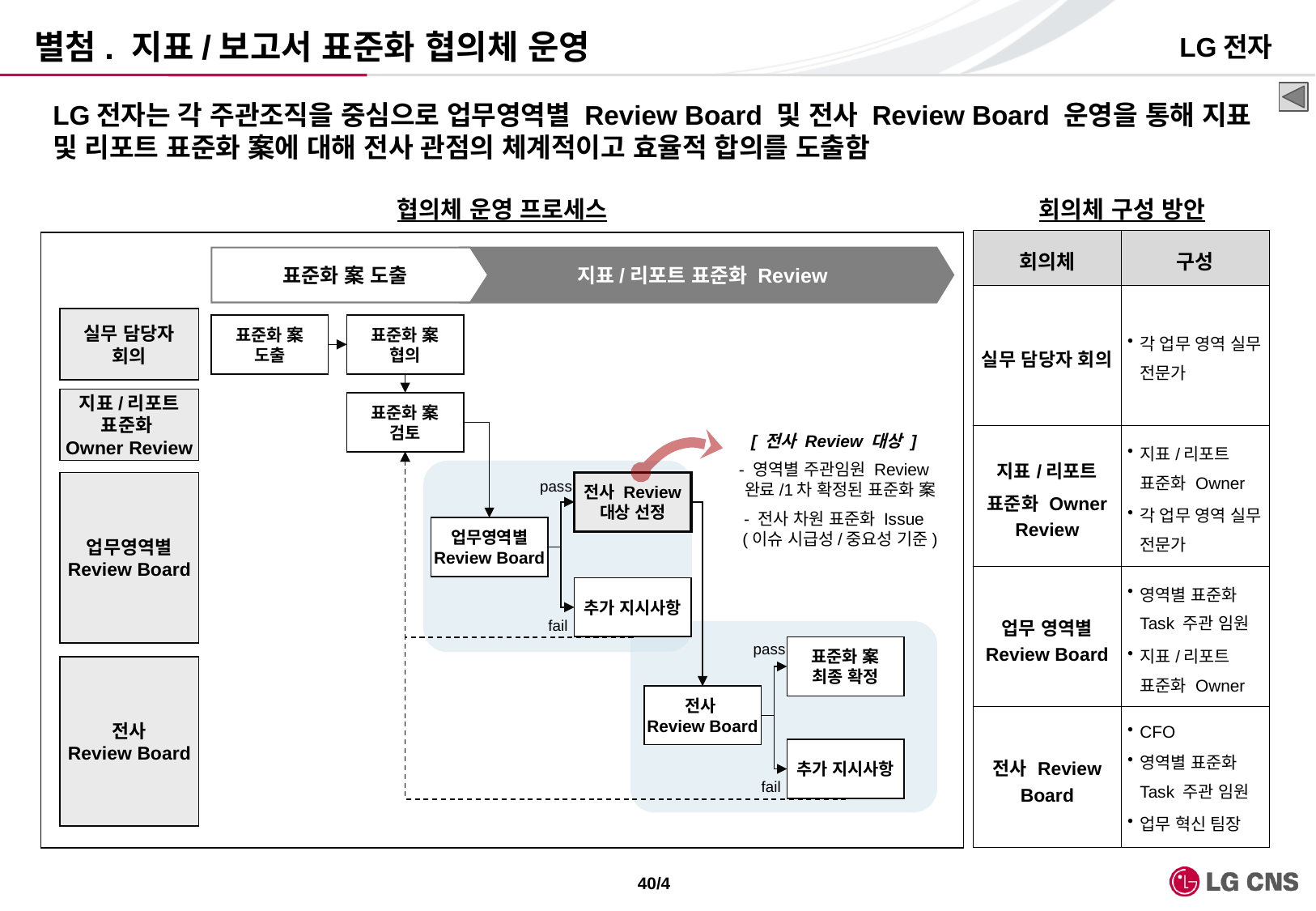

# 별첨. 지표/보고서 표준화 협의체 운영
LG전자

LG전자는 각 주관조직을 중심으로 업무영역별 Review Board 및 전사 Review Board 운영을 통해 지표 및 리포트 표준화 案에 대해 전사 관점의 체계적이고 효율적 합의를 도출함
협의체 운영 프로세스
회의체 구성 방안
| 회의체 | 구성 |
| --- | --- |
| 실무 담당자 회의 | 각 업무 영역 실무 전문가 |
| 지표/리포트 표준화 Owner Review | 지표/리포트 표준화 Owner 각 업무 영역 실무 전문가 |
| 업무 영역별 Review Board | 영역별 표준화 Task 주관 임원 지표/리포트 표준화 Owner |
| 전사 Review Board | CFO 영역별 표준화 Task 주관 임원 업무 혁신 팀장 |

표준화 案 도출
지표/리포트 표준화 Review
실무 담당자
회의
표준화 案
도출
표준화 案
협의
지표/리포트
표준화
Owner Review
표준화 案
검토
[ 전사 Review 대상 ]
- 영역별 주관임원 Review 완료/1차 확정된 표준화 案
- 전사 차원 표준화 Issue
(이슈 시급성/중요성 기준)

pass
업무영역별
Review Board
전사 Review
대상 선정
업무영역별
Review Board
추가 지시사항
fail

pass
표준화 案
최종 확정
전사
Review Board
전사
Review Board
추가 지시사항
fail